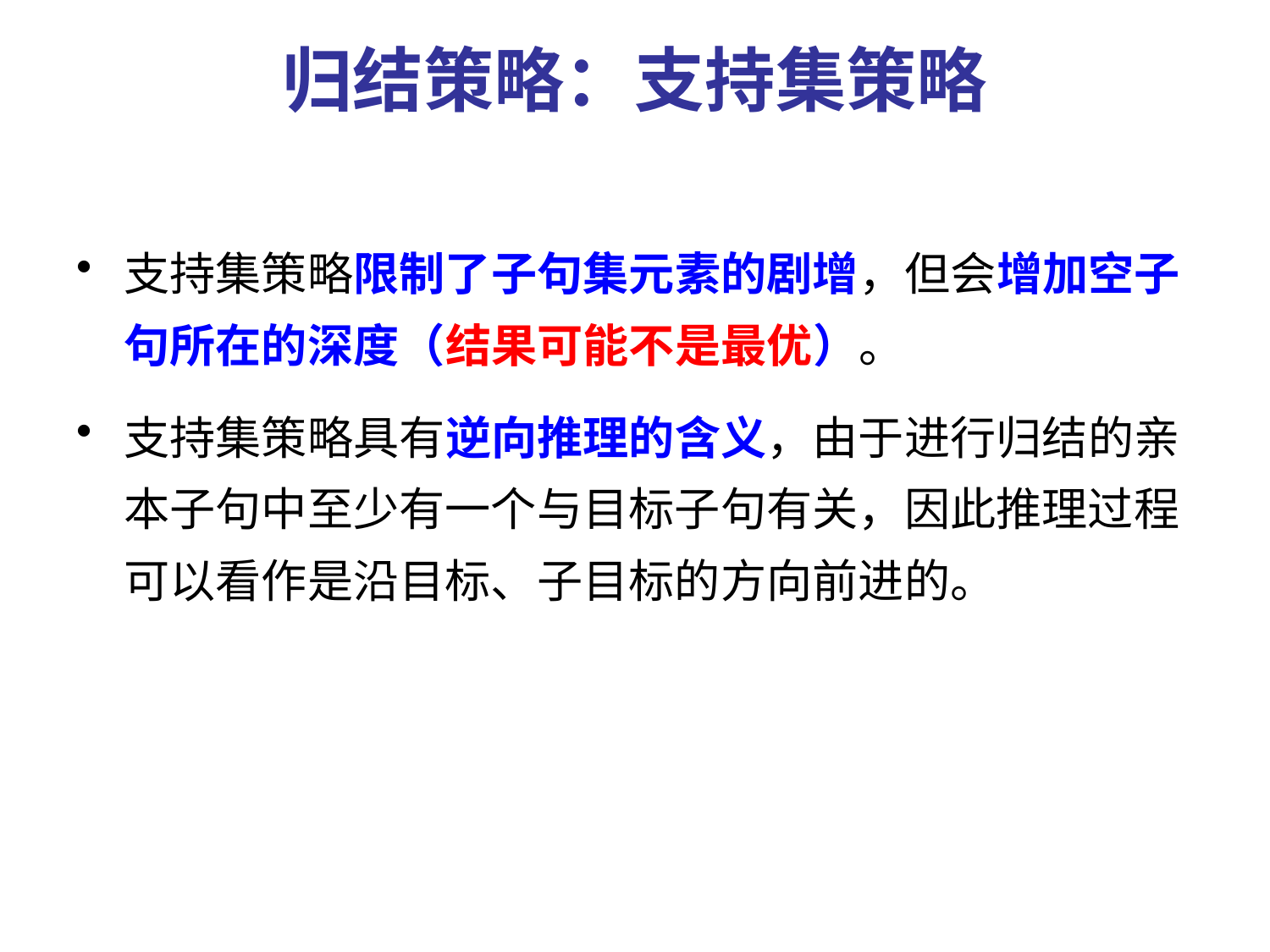

# 归结策略：支持集策略
支持集策略限制了子句集元素的剧增，但会增加空子句所在的深度（结果可能不是最优）。
支持集策略具有逆向推理的含义，由于进行归结的亲本子句中至少有一个与目标子句有关，因此推理过程可以看作是沿目标、子目标的方向前进的。